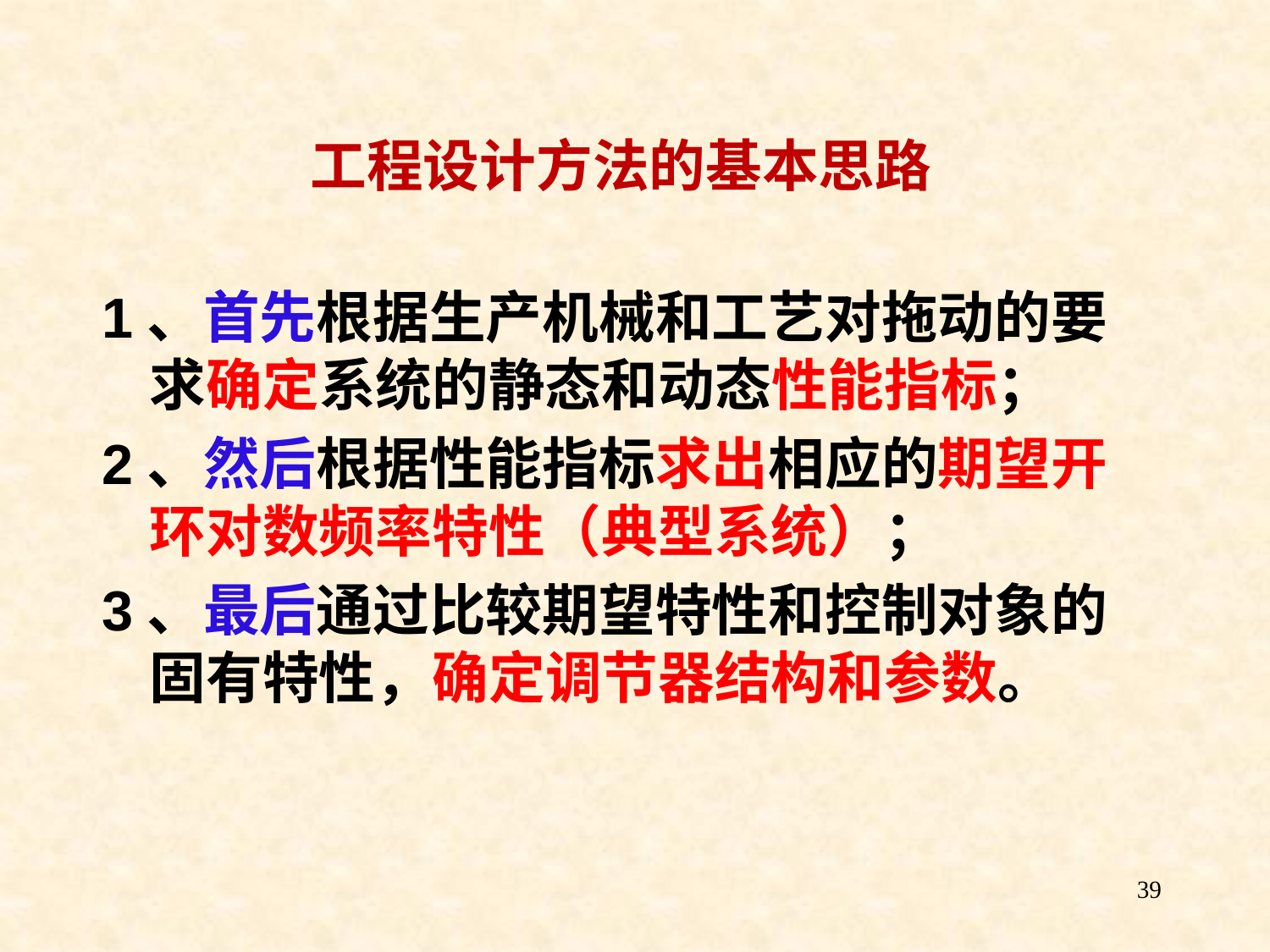

# 工程设计方法的基本思路
1、首先根据生产机械和工艺对拖动的要求确定系统的静态和动态性能指标；
2、然后根据性能指标求出相应的期望开环对数频率特性（典型系统）；
3、最后通过比较期望特性和控制对象的固有特性，确定调节器结构和参数。
39